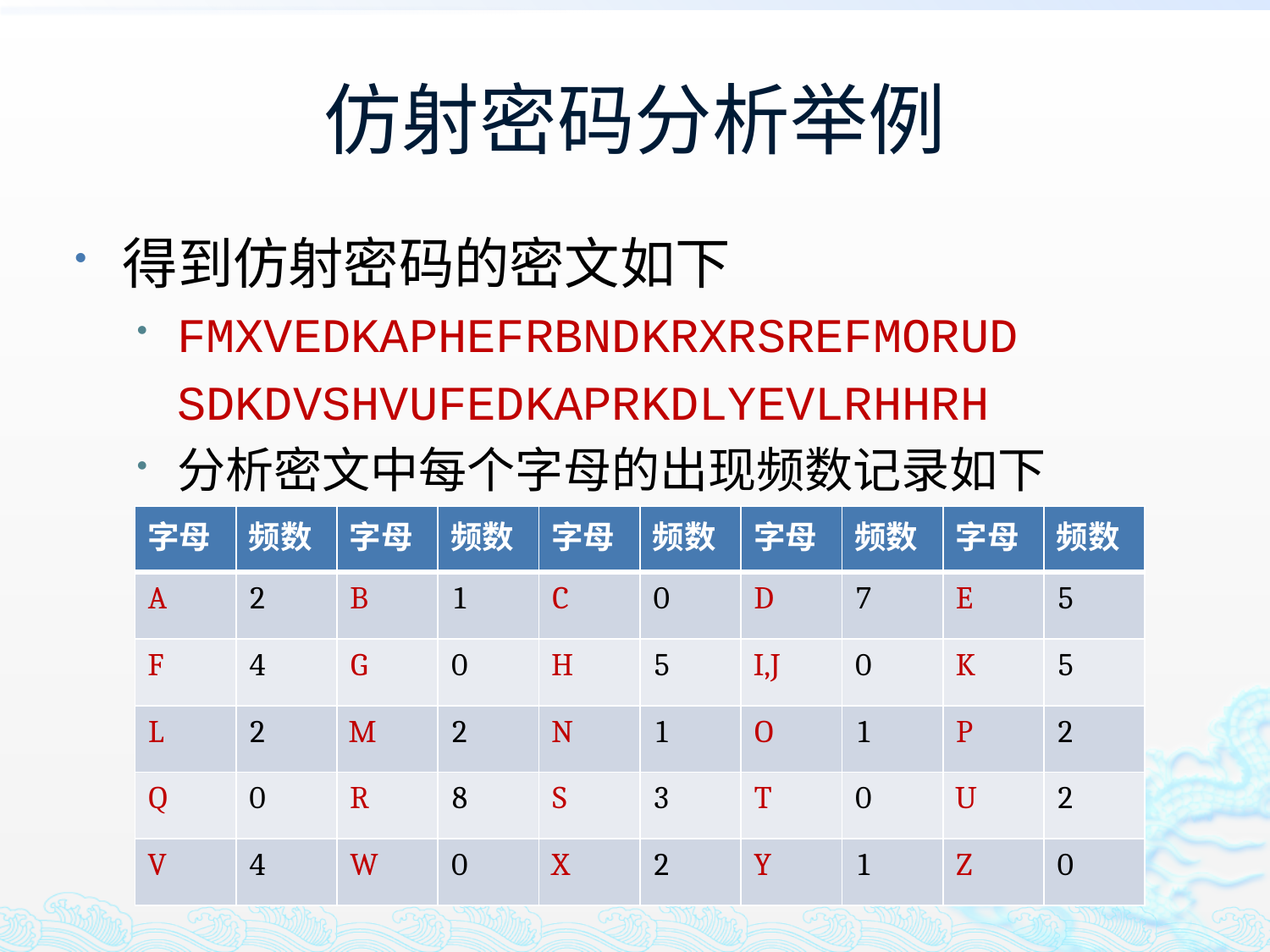

# 仿射密码分析举例
得到仿射密码的密文如下
FMXVEDKAPHEFRBNDKRXRSREFMORUD
	SDKDVSHVUFEDKAPRKDLYEVLRHHRH
分析密文中每个字母的出现频数记录如下
| 字母 | 频数 | 字母 | 频数 | 字母 | 频数 | 字母 | 频数 | 字母 | 频数 |
| --- | --- | --- | --- | --- | --- | --- | --- | --- | --- |
| A | 2 | B | 1 | C | 0 | D | 7 | E | 5 |
| F | 4 | G | 0 | H | 5 | I,J | 0 | K | 5 |
| L | 2 | M | 2 | N | 1 | O | 1 | P | 2 |
| Q | 0 | R | 8 | S | 3 | T | 0 | U | 2 |
| V | 4 | W | 0 | X | 2 | Y | 1 | Z | 0 |